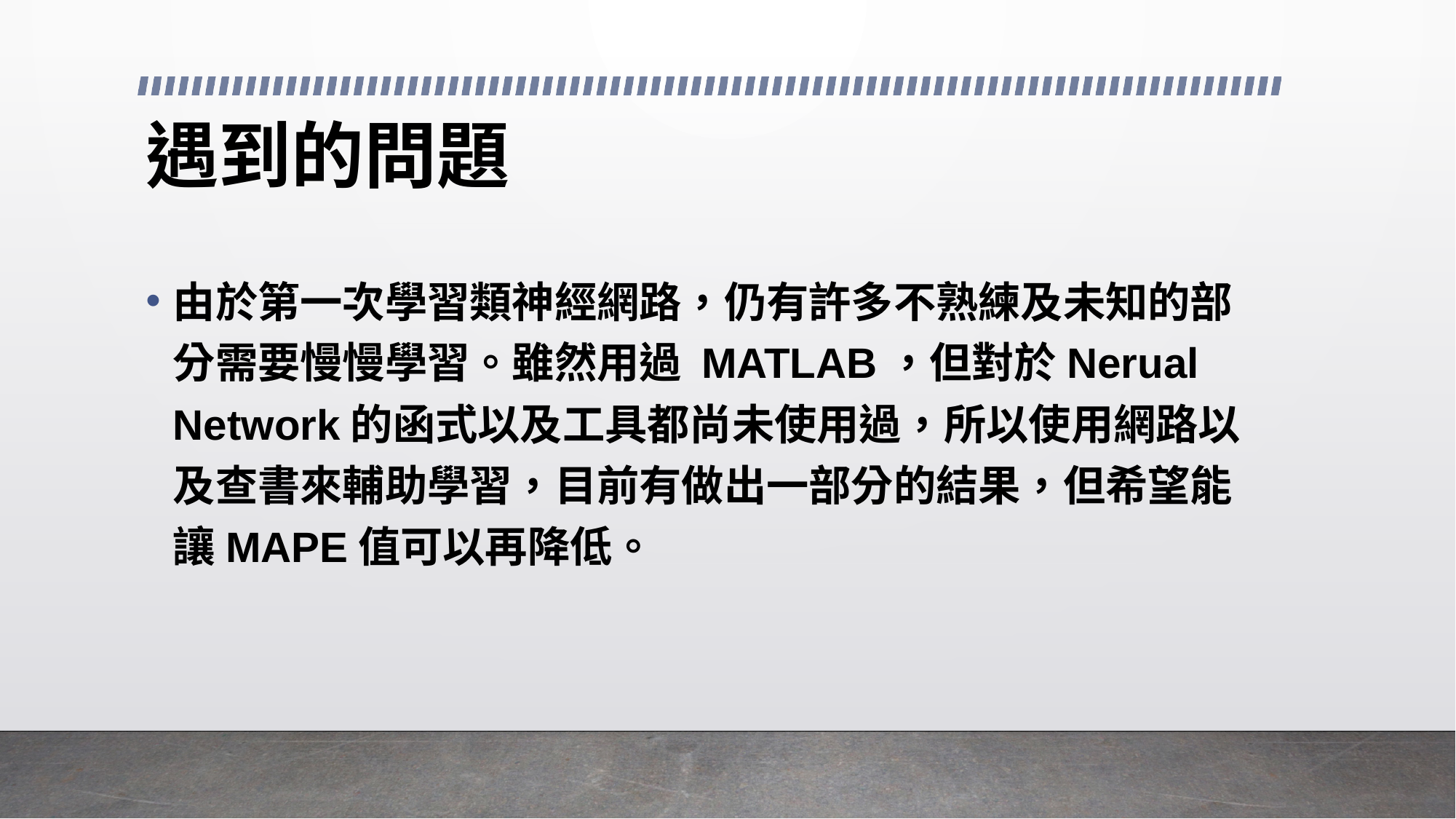

# 遇到的問題
由於第一次學習類神經網路，仍有許多不熟練及未知的部分需要慢慢學習。雖然用過 MATLAB，但對於Nerual Network的函式以及工具都尚未使用過，所以使用網路以及查書來輔助學習，目前有做出一部分的結果，但希望能讓MAPE值可以再降低。